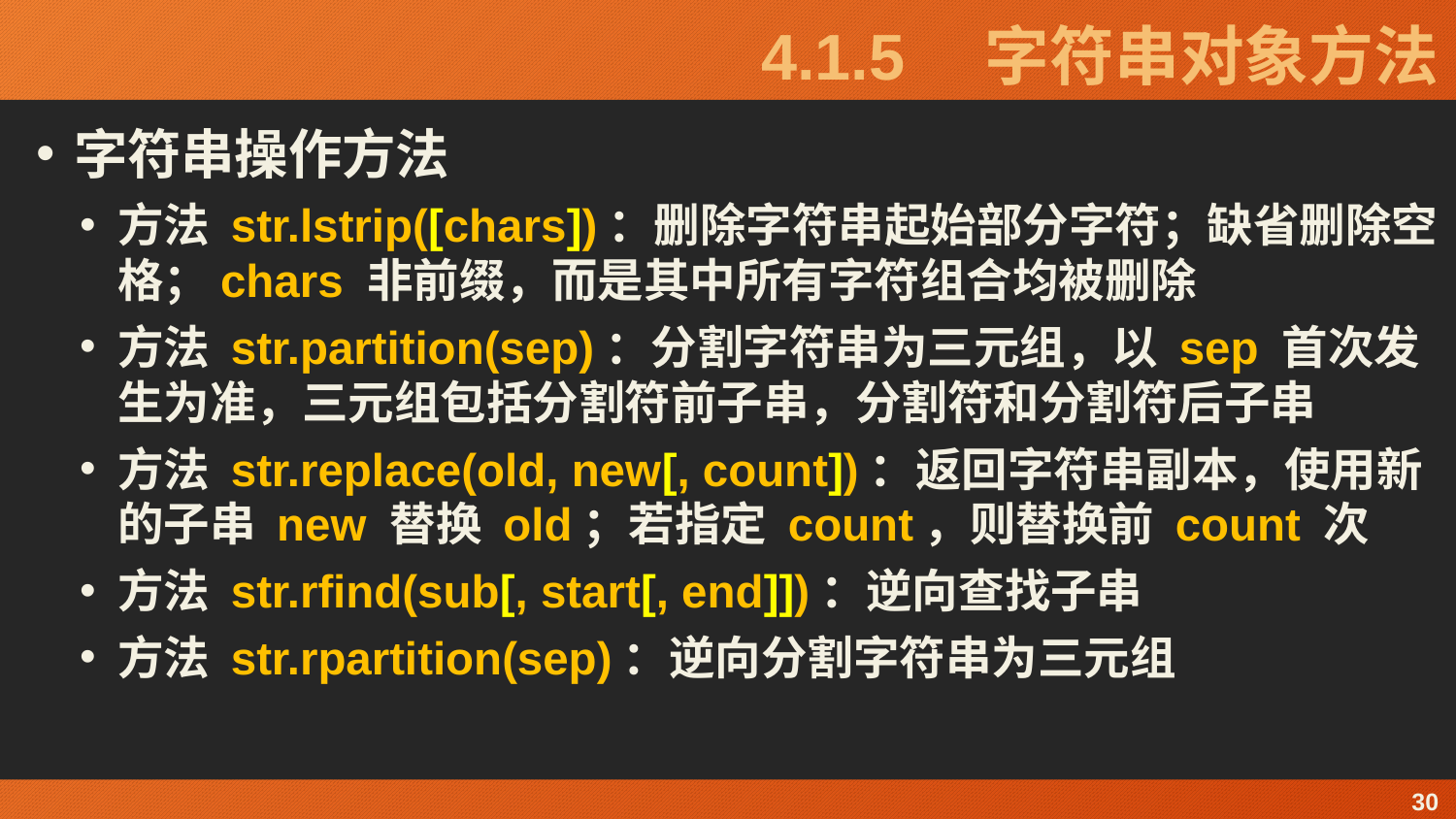

# 4.1.5　字符串对象方法
字符串操作方法
方法 str.lstrip([chars])：删除字符串起始部分字符；缺省删除空格；chars 非前缀，而是其中所有字符组合均被删除
方法 str.partition(sep)：分割字符串为三元组，以 sep 首次发生为准，三元组包括分割符前子串，分割符和分割符后子串
方法 str.replace(old, new[, count])：返回字符串副本，使用新的子串 new 替换 old；若指定 count，则替换前 count 次
方法 str.rfind(sub[, start[, end]])：逆向查找子串
方法 str.rpartition(sep)：逆向分割字符串为三元组
30